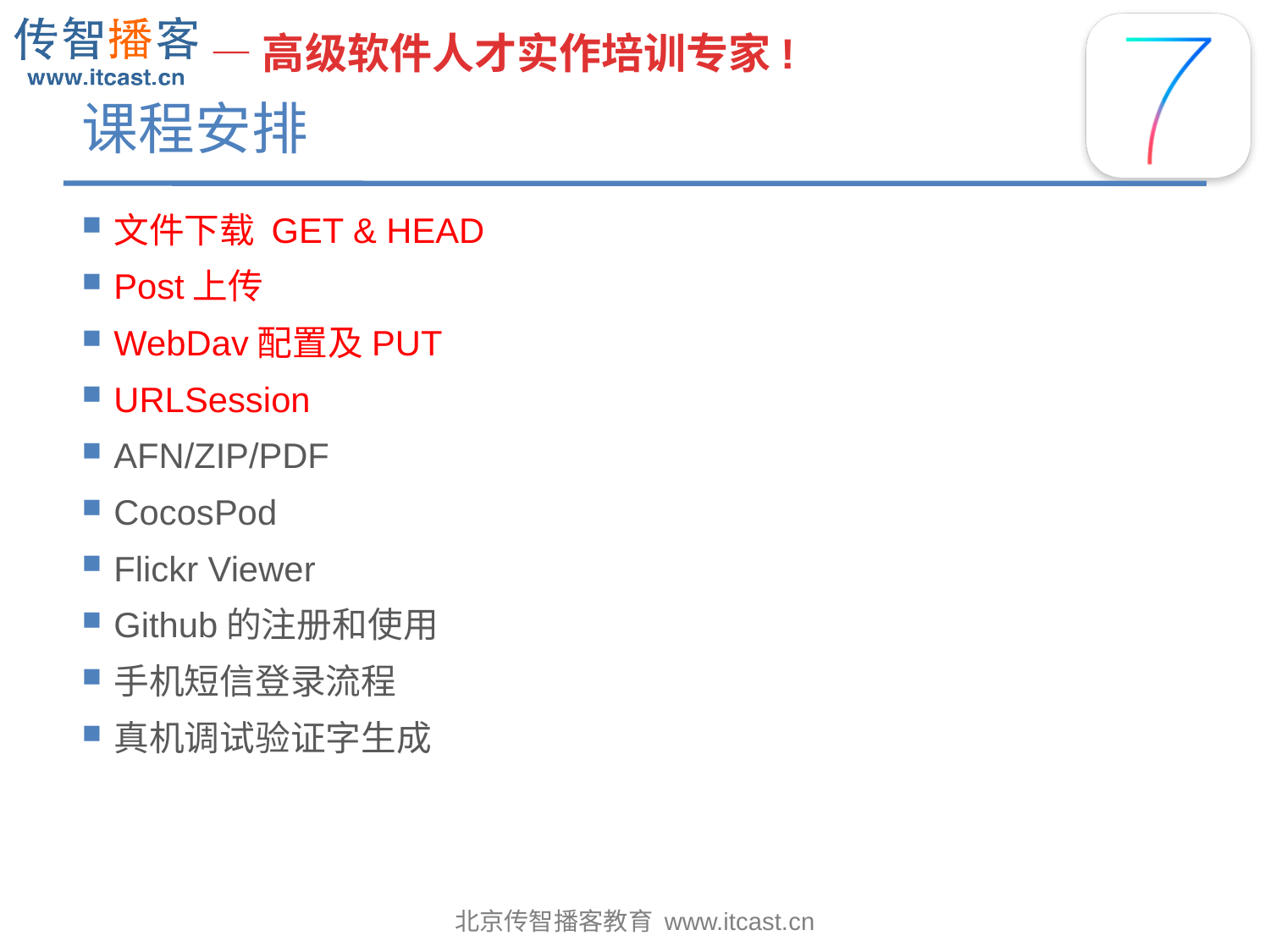

# 课程安排
文件下载 GET & HEAD
Post上传
WebDav配置及PUT
URLSession
AFN/ZIP/PDF
CocosPod
Flickr Viewer
Github的注册和使用
手机短信登录流程
真机调试验证字生成